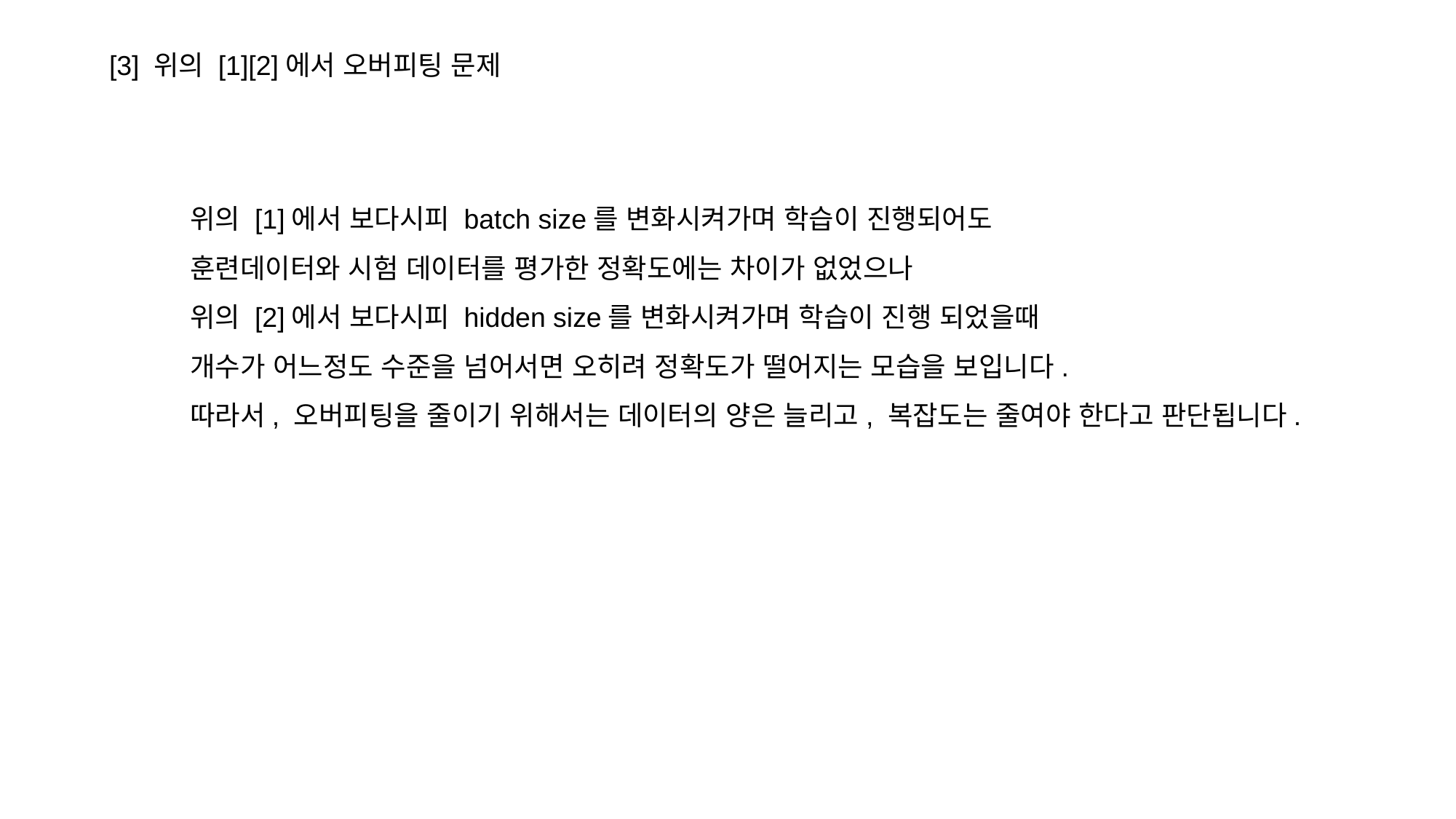

[3] 위의 [1][2]에서 오버피팅 문제
위의 [1]에서 보다시피 batch size를 변화시켜가며 학습이 진행되어도
훈련데이터와 시험 데이터를 평가한 정확도에는 차이가 없었으나
위의 [2]에서 보다시피 hidden size를 변화시켜가며 학습이 진행 되었을때
개수가 어느정도 수준을 넘어서면 오히려 정확도가 떨어지는 모습을 보입니다.
따라서, 오버피팅을 줄이기 위해서는 데이터의 양은 늘리고, 복잡도는 줄여야 한다고 판단됩니다.